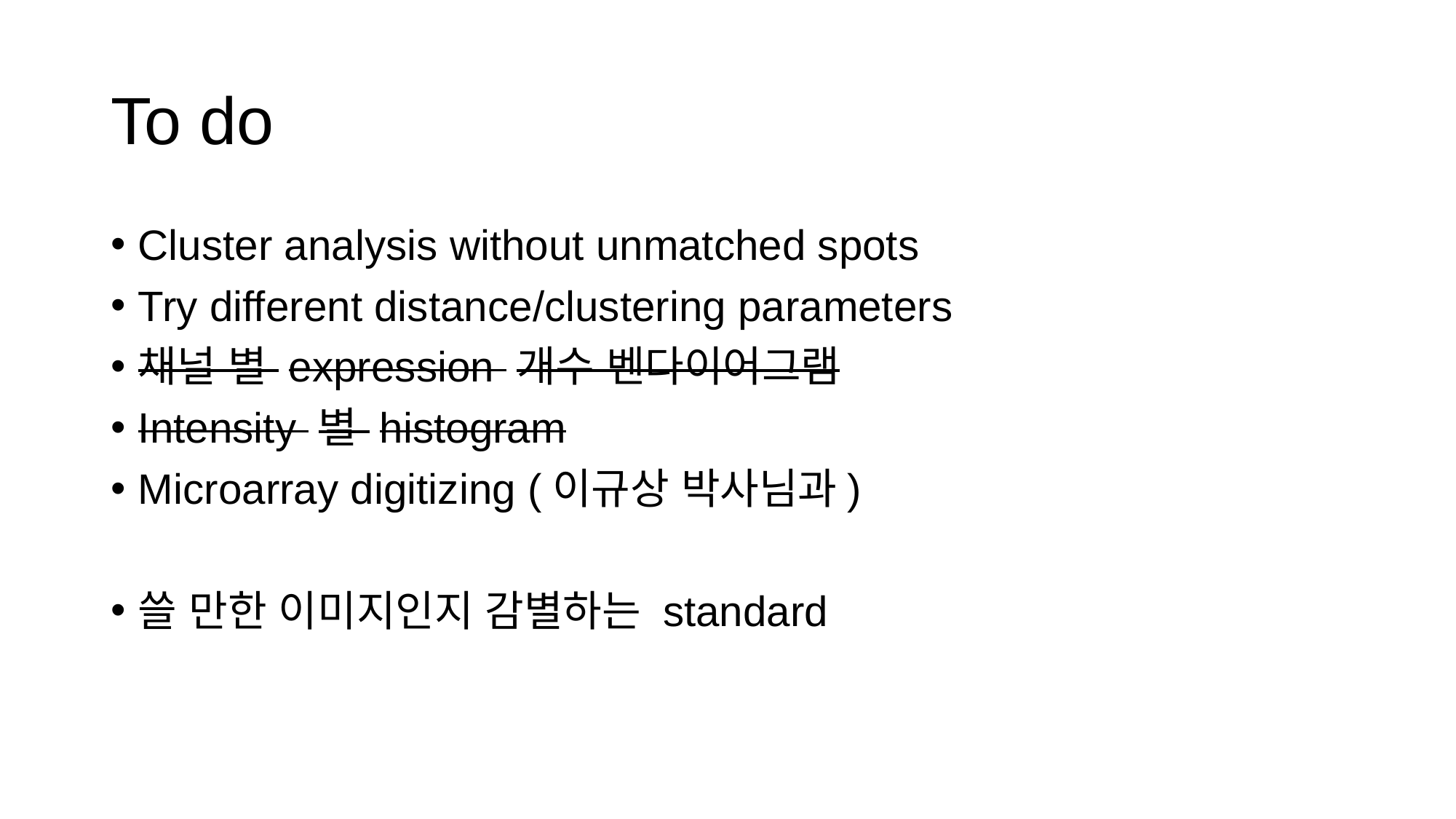

# To do
Cluster analysis without unmatched spots
Try different distance/clustering parameters
채널 별 expression 개수 벤다이어그램
Intensity 별 histogram
Microarray digitizing (이규상 박사님과)

쓸 만한 이미지인지 감별하는 standard